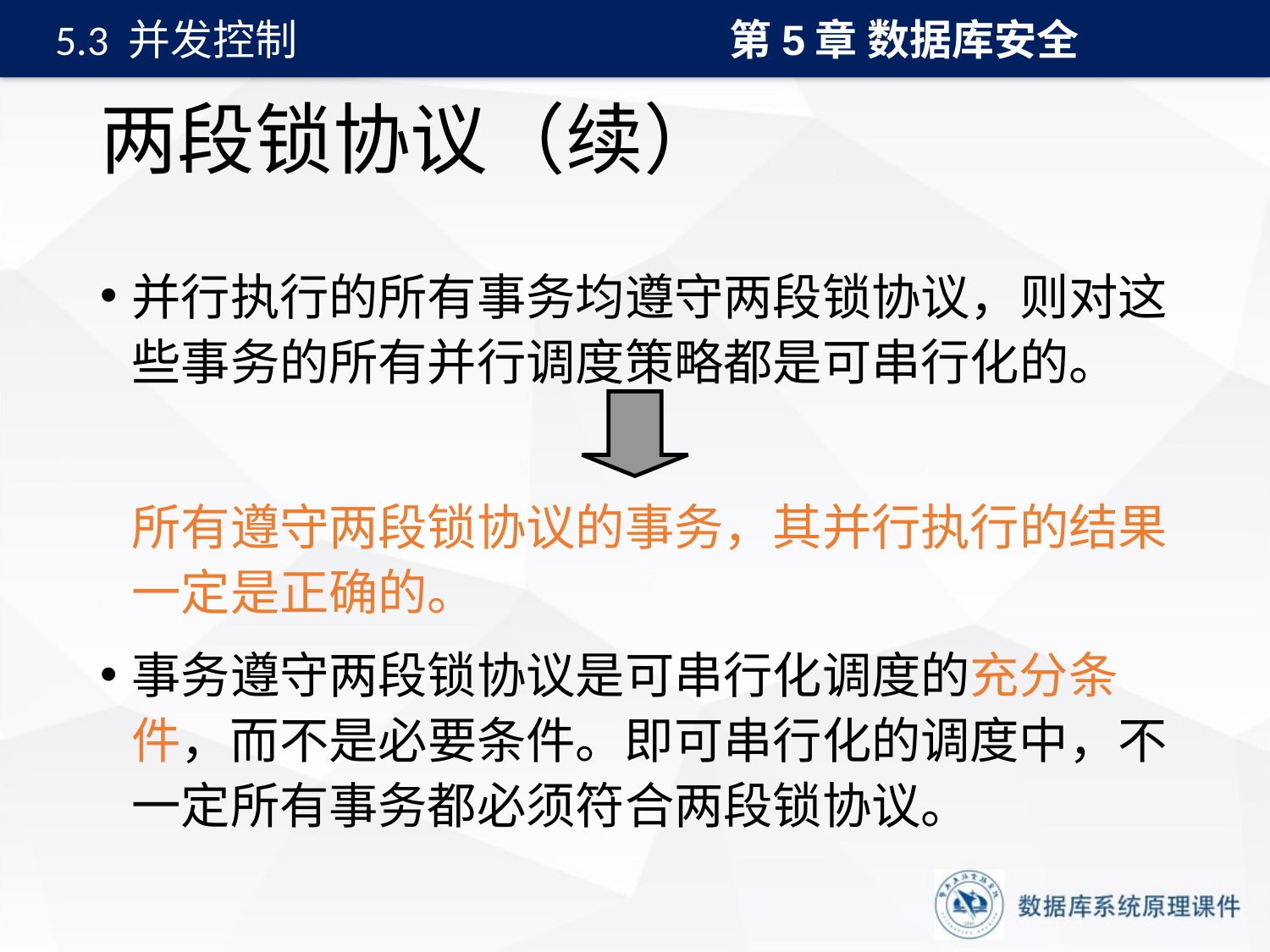

第5章 数据库安全
5.3 并发控制
# 两段锁协议（续）
并行执行的所有事务均遵守两段锁协议，则对这些事务的所有并行调度策略都是可串行化的。

	所有遵守两段锁协议的事务，其并行执行的结果一定是正确的。
事务遵守两段锁协议是可串行化调度的充分条件，而不是必要条件。即可串行化的调度中，不一定所有事务都必须符合两段锁协议。